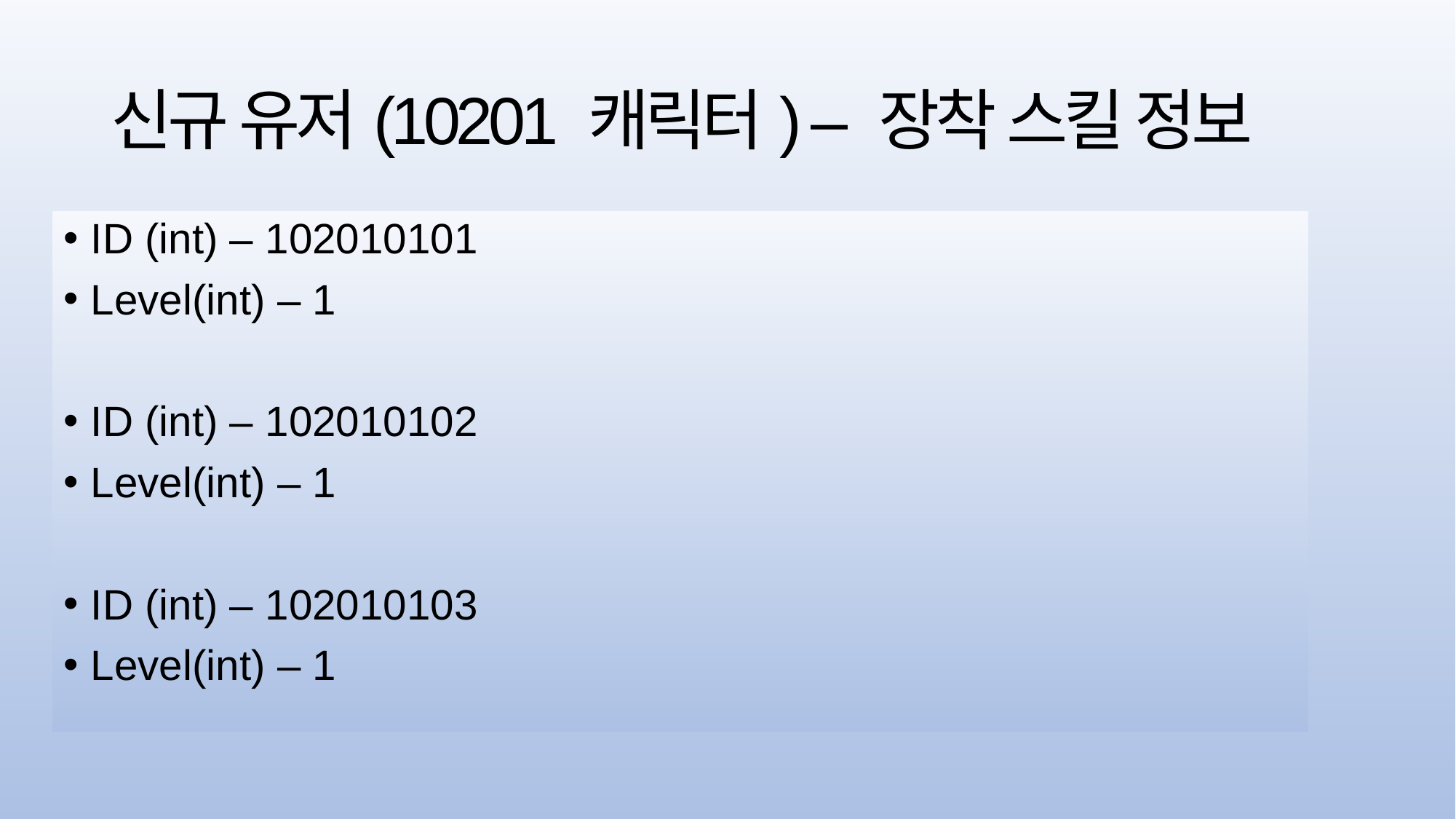

# 신규 유저(10201 캐릭터) – 장착 스킬 정보
ID (int) – 102010101
Level(int) – 1

ID (int) – 102010102
Level(int) – 1

ID (int) – 102010103
Level(int) – 1